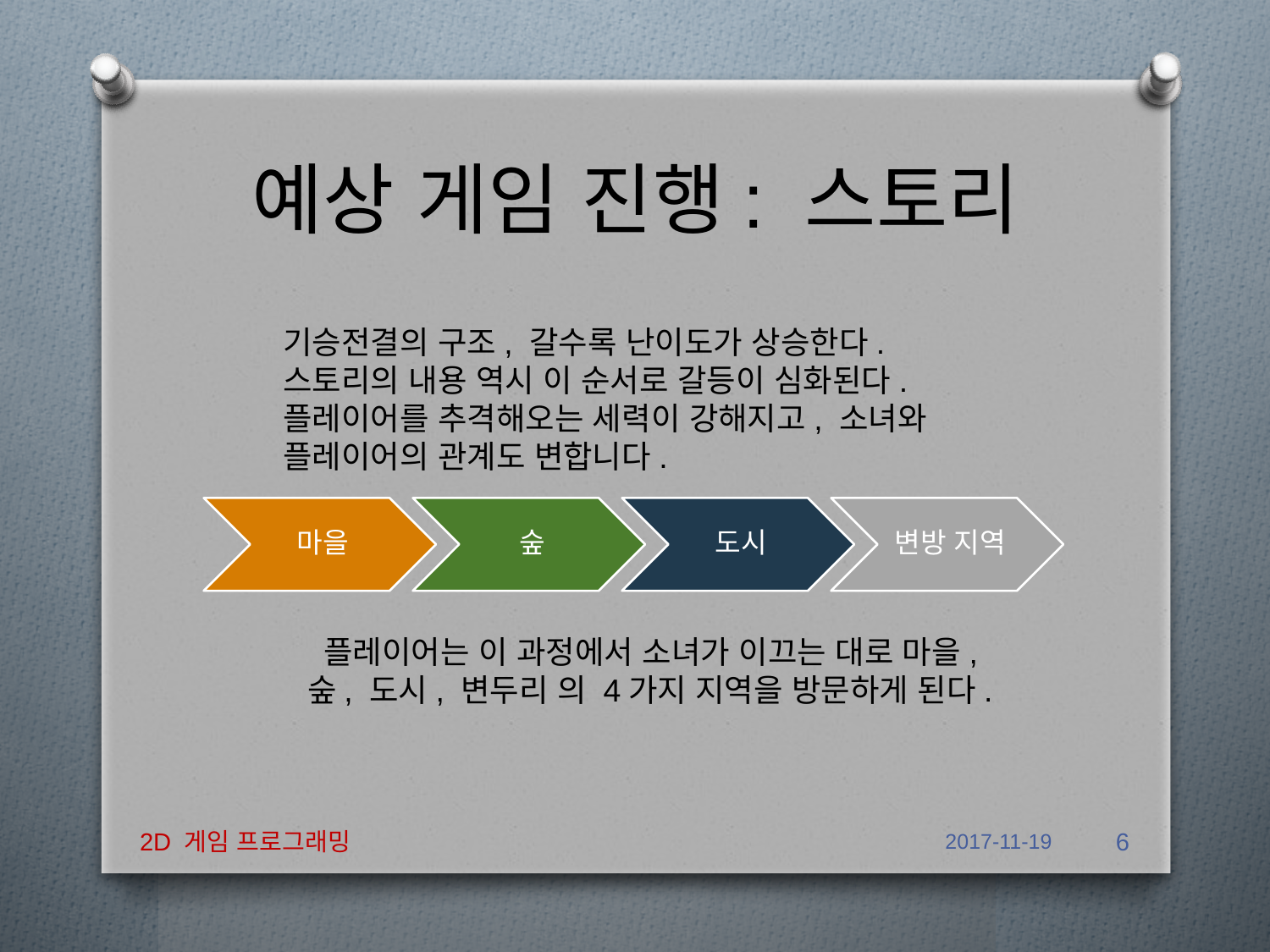

# 예상 게임 진행: 스토리
마을
숲
도시
변방 지역
기승전결의 구조, 갈수록 난이도가 상승한다. 스토리의 내용 역시 이 순서로 갈등이 심화된다. 플레이어를 추격해오는 세력이 강해지고, 소녀와 플레이어의 관계도 변합니다.
 플레이어는 이 과정에서 소녀가 이끄는 대로 마을, 숲, 도시, 변두리 의 4가지 지역을 방문하게 된다.
2D 게임 프로그래밍
2017-11-19
6